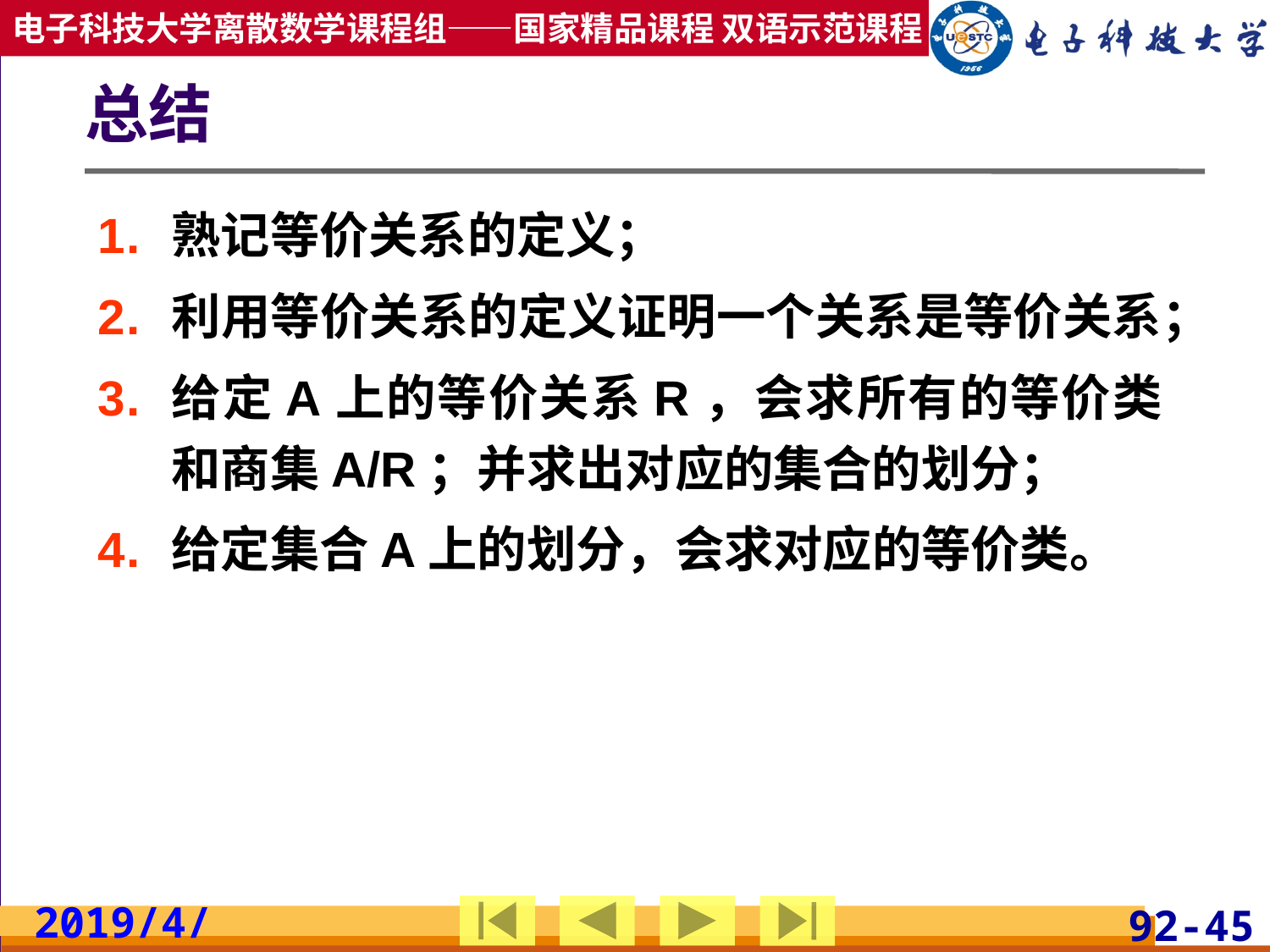

# 总结
熟记等价关系的定义；
利用等价关系的定义证明一个关系是等价关系；
给定A上的等价关系R，会求所有的等价类和商集A/R；并求出对应的集合的划分；
给定集合A上的划分，会求对应的等价类。
2019/4/17